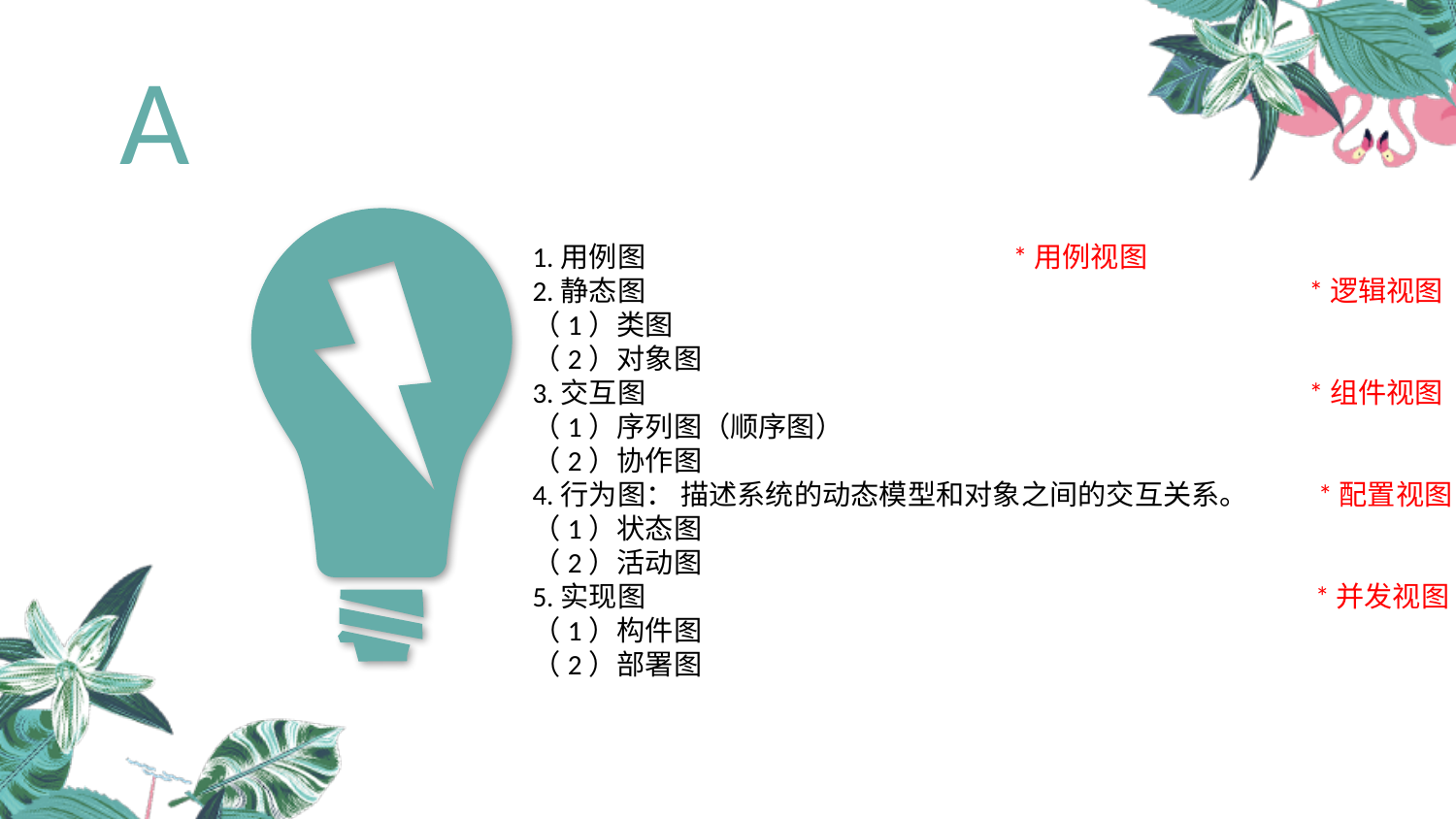

A

1.用例图                      	                             *用例视图
2.静态图                                                                                                        *逻辑视图
（1）类图
（2）对象图
3.交互图                                                                                                        *组件视图
（1）序列图（顺序图）
（2）协作图
4.行为图： 描述系统的动态模型和对象之间的交互关系。          *配置视图
（1）状态图
（2）活动图
5.实现图                                                                                                         *并发视图
（1）构件图
（2）部署图